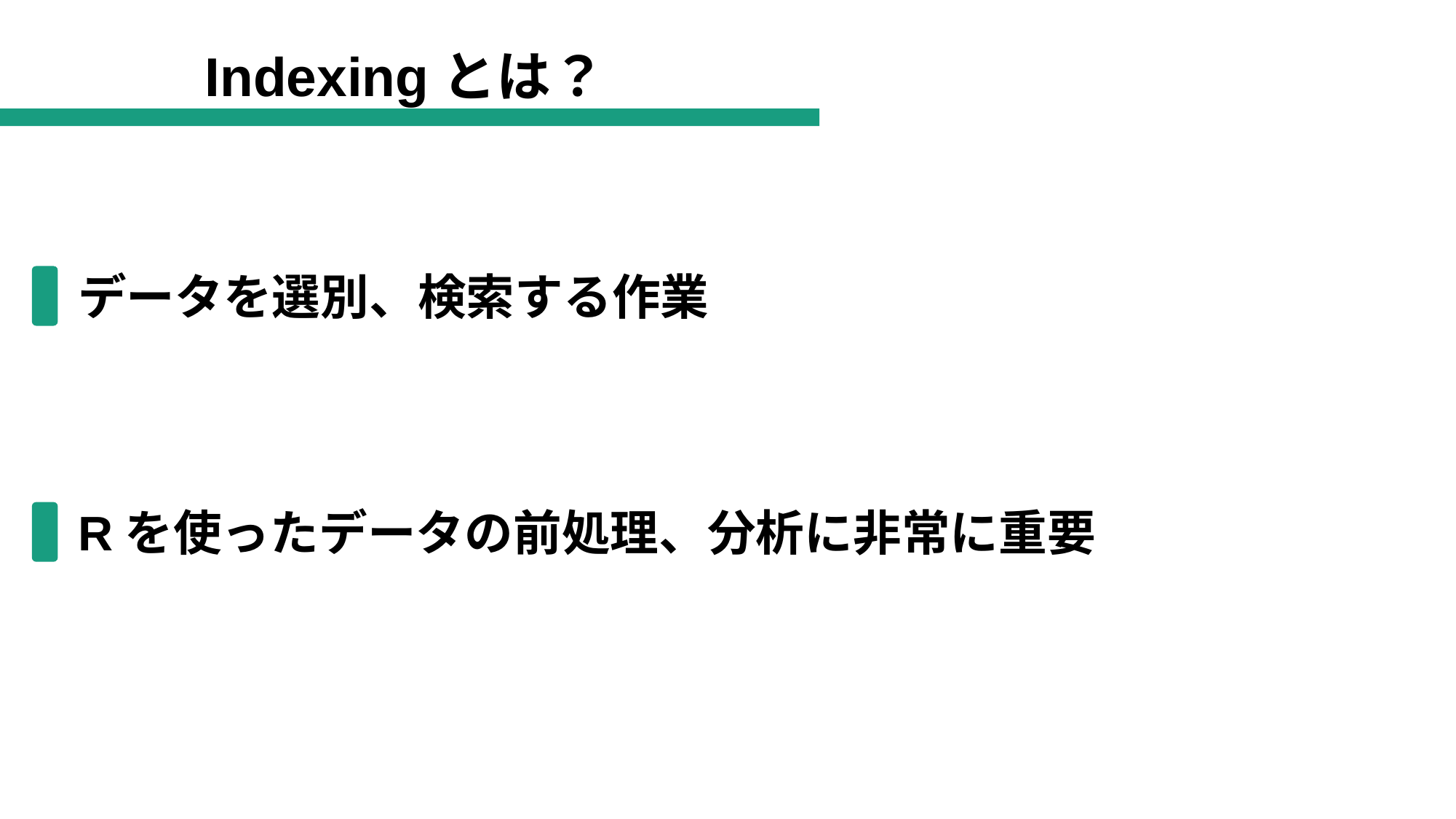

Indexingとは？

データを選別、検索する作業

Rを使ったデータの前処理、分析に非常に重要